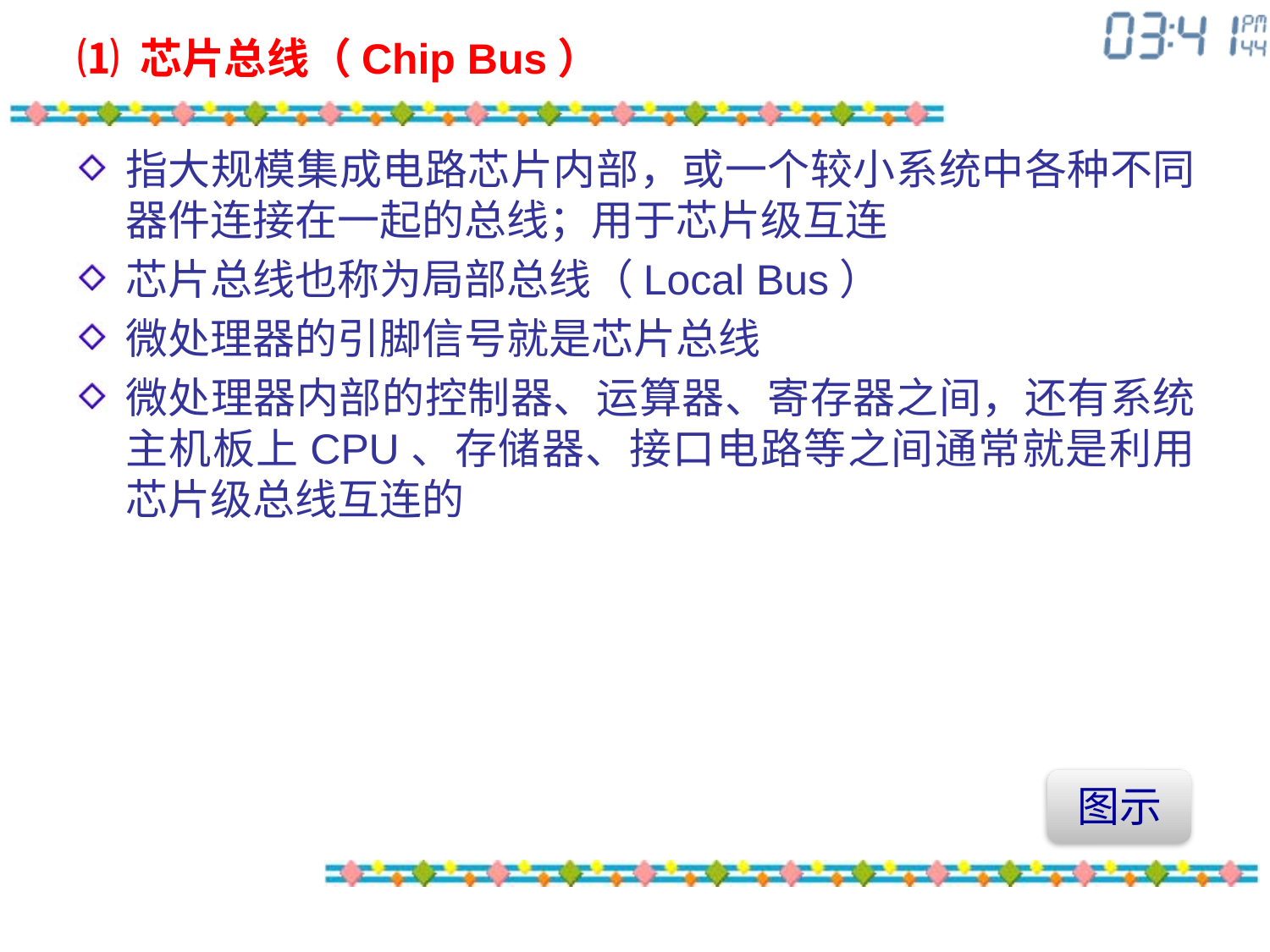

# ⑴ 芯片总线（Chip Bus）
指大规模集成电路芯片内部，或一个较小系统中各种不同器件连接在一起的总线；用于芯片级互连
芯片总线也称为局部总线（Local Bus）
微处理器的引脚信号就是芯片总线
微处理器内部的控制器、运算器、寄存器之间，还有系统主机板上CPU、存储器、接口电路等之间通常就是利用芯片级总线互连的
图示